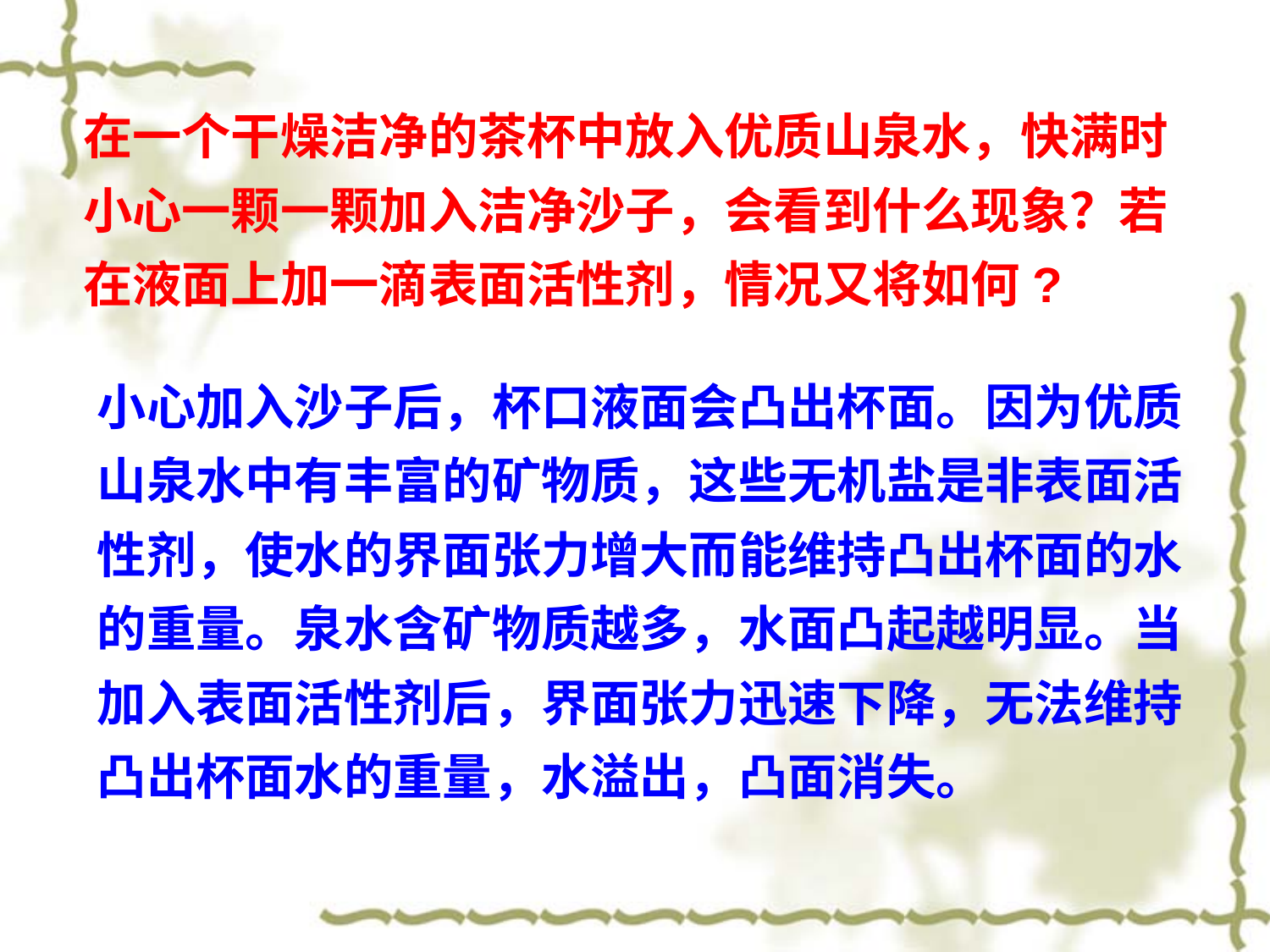

在一个干燥洁净的茶杯中放入优质山泉水，快满时小心一颗一颗加入洁净沙子，会看到什么现象？若在液面上加一滴表面活性剂，情况又将如何?
小心加入沙子后，杯口液面会凸出杯面。因为优质山泉水中有丰富的矿物质，这些无机盐是非表面活性剂，使水的界面张力增大而能维持凸出杯面的水的重量。泉水含矿物质越多，水面凸起越明显。当加入表面活性剂后，界面张力迅速下降，无法维持凸出杯面水的重量，水溢出，凸面消失。